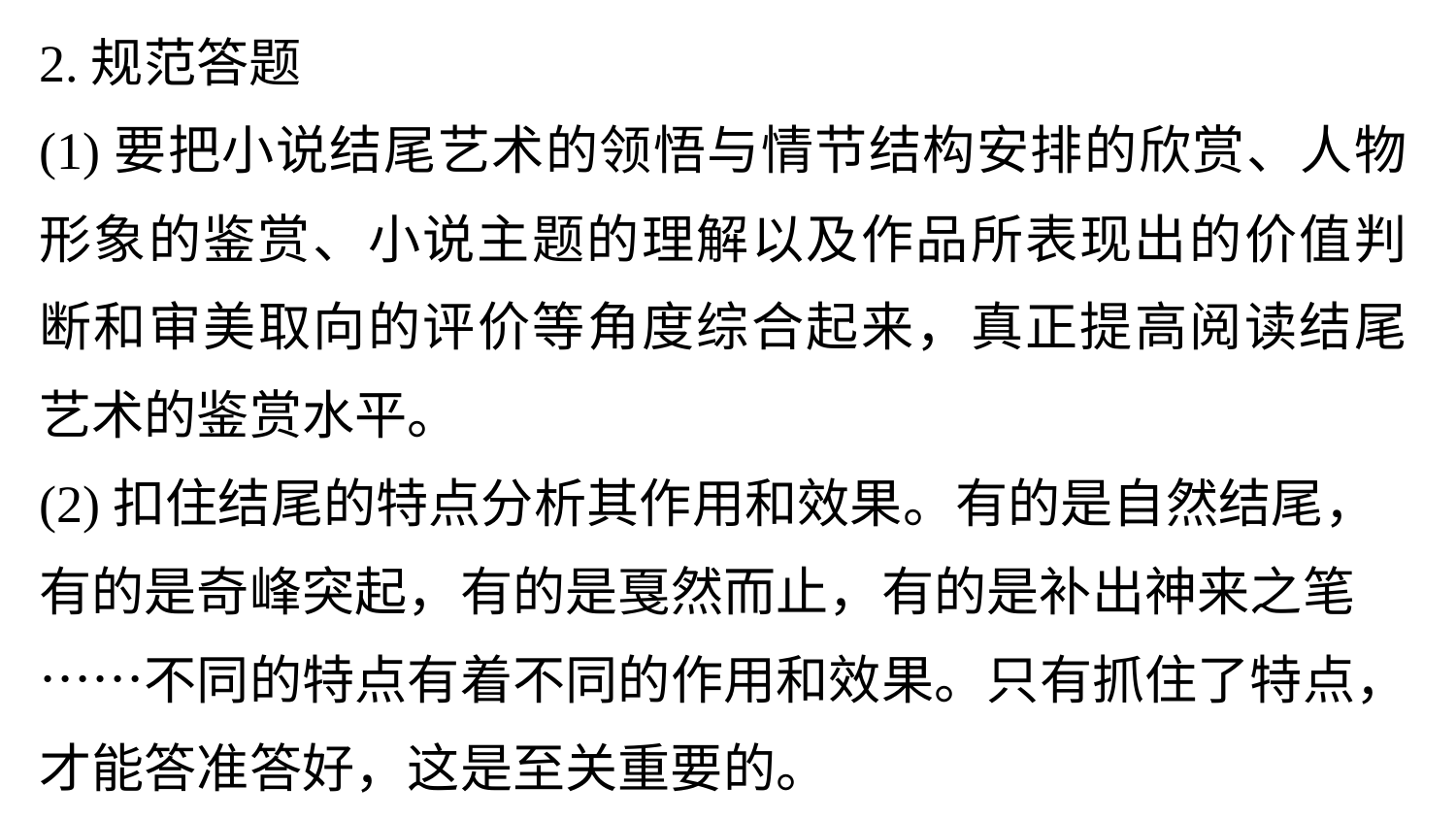

2.规范答题
(1)要把小说结尾艺术的领悟与情节结构安排的欣赏、人物形象的鉴赏、小说主题的理解以及作品所表现出的价值判断和审美取向的评价等角度综合起来，真正提高阅读结尾艺术的鉴赏水平。
(2)扣住结尾的特点分析其作用和效果。有的是自然结尾，有的是奇峰突起，有的是戛然而止，有的是补出神来之笔……不同的特点有着不同的作用和效果。只有抓住了特点，才能答准答好，这是至关重要的。